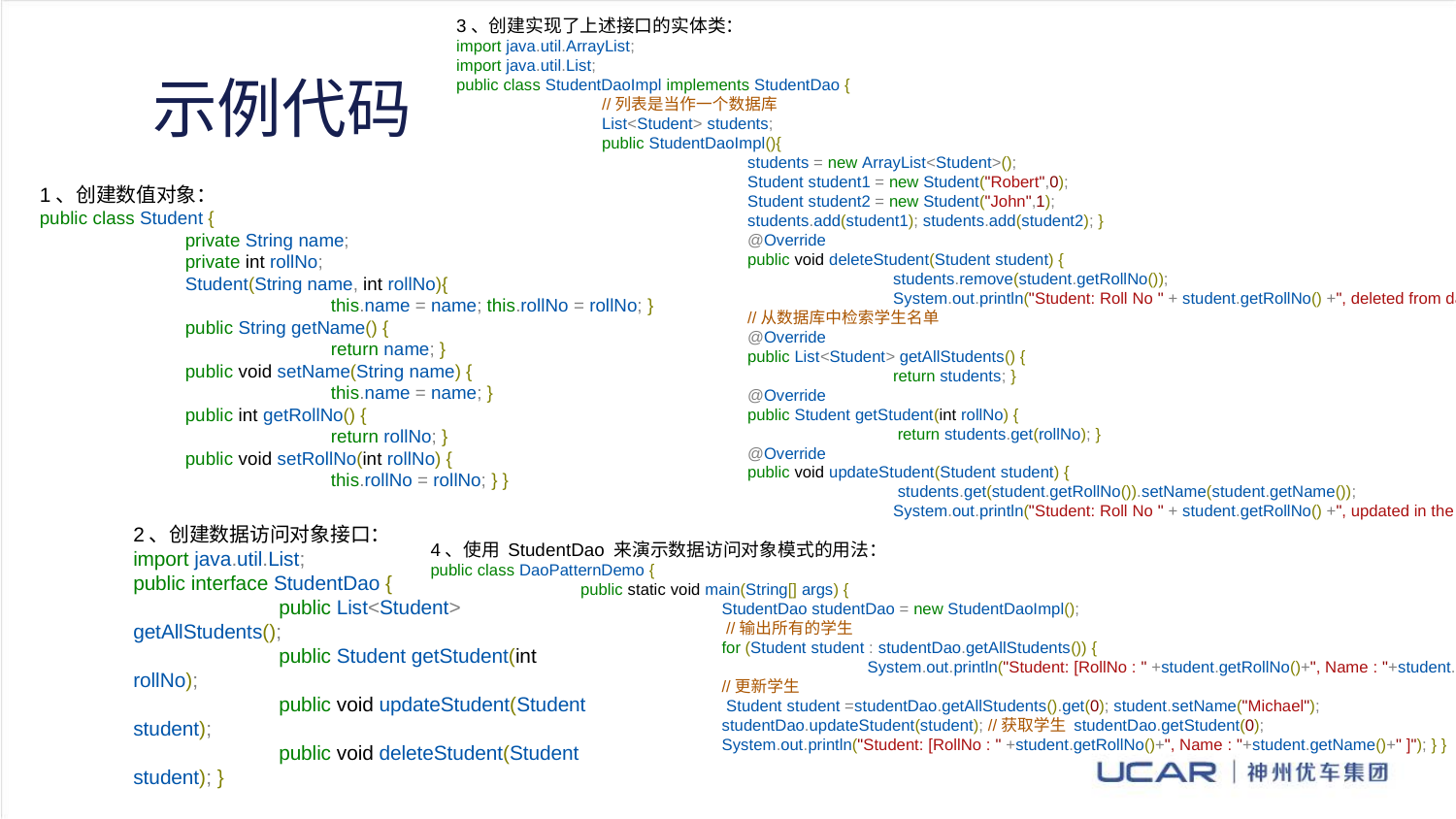

3、创建实现了上述接口的实体类：
import java.util.ArrayList;
import java.util.List;
public class StudentDaoImpl implements StudentDao {
	//列表是当作一个数据库
	List<Student> students;
	public StudentDaoImpl(){
		students = new ArrayList<Student>();
		Student student1 = new Student("Robert",0);
		Student student2 = new Student("John",1);
		students.add(student1); students.add(student2); }
		@Override
		public void deleteStudent(Student student) {
			students.remove(student.getRollNo());
			System.out.println("Student: Roll No " + student.getRollNo() +", deleted from database"); }
		//从数据库中检索学生名单
		@Override
		public List<Student> getAllStudents() {
			return students; }
		@Override
		public Student getStudent(int rollNo) {
			 return students.get(rollNo); }
		@Override
		public void updateStudent(Student student) {
			 students.get(student.getRollNo()).setName(student.getName());
			System.out.println("Student: Roll No " + student.getRollNo() +", updated in the database"); } }
示例代码
1、创建数值对象：
public class Student {
	private String name;
	private int rollNo;
	Student(String name, int rollNo){
		this.name = name; this.rollNo = rollNo; }
	public String getName() {
		return name; }
	public void setName(String name) {
		this.name = name; }
	public int getRollNo() {
		return rollNo; }
	public void setRollNo(int rollNo) {
		this.rollNo = rollNo; } }
2、创建数据访问对象接口：
import java.util.List;
public interface StudentDao {
	public List<Student> getAllStudents();
	public Student getStudent(int rollNo);
	public void updateStudent(Student student);
	public void deleteStudent(Student student); }
4、使用 StudentDao 来演示数据访问对象模式的用法：
public class DaoPatternDemo {
	 public static void main(String[] args) {
		StudentDao studentDao = new StudentDaoImpl();
		 //输出所有的学生
		for (Student student : studentDao.getAllStudents()) {
			System.out.println("Student: [RollNo : " +student.getRollNo()+", Name : "+student.getName()+" ]"); }
		//更新学生
		 Student student =studentDao.getAllStudents().get(0); student.setName("Michael");
		studentDao.updateStudent(student); //获取学生 studentDao.getStudent(0);
		System.out.println("Student: [RollNo : " +student.getRollNo()+", Name : "+student.getName()+" ]"); } }